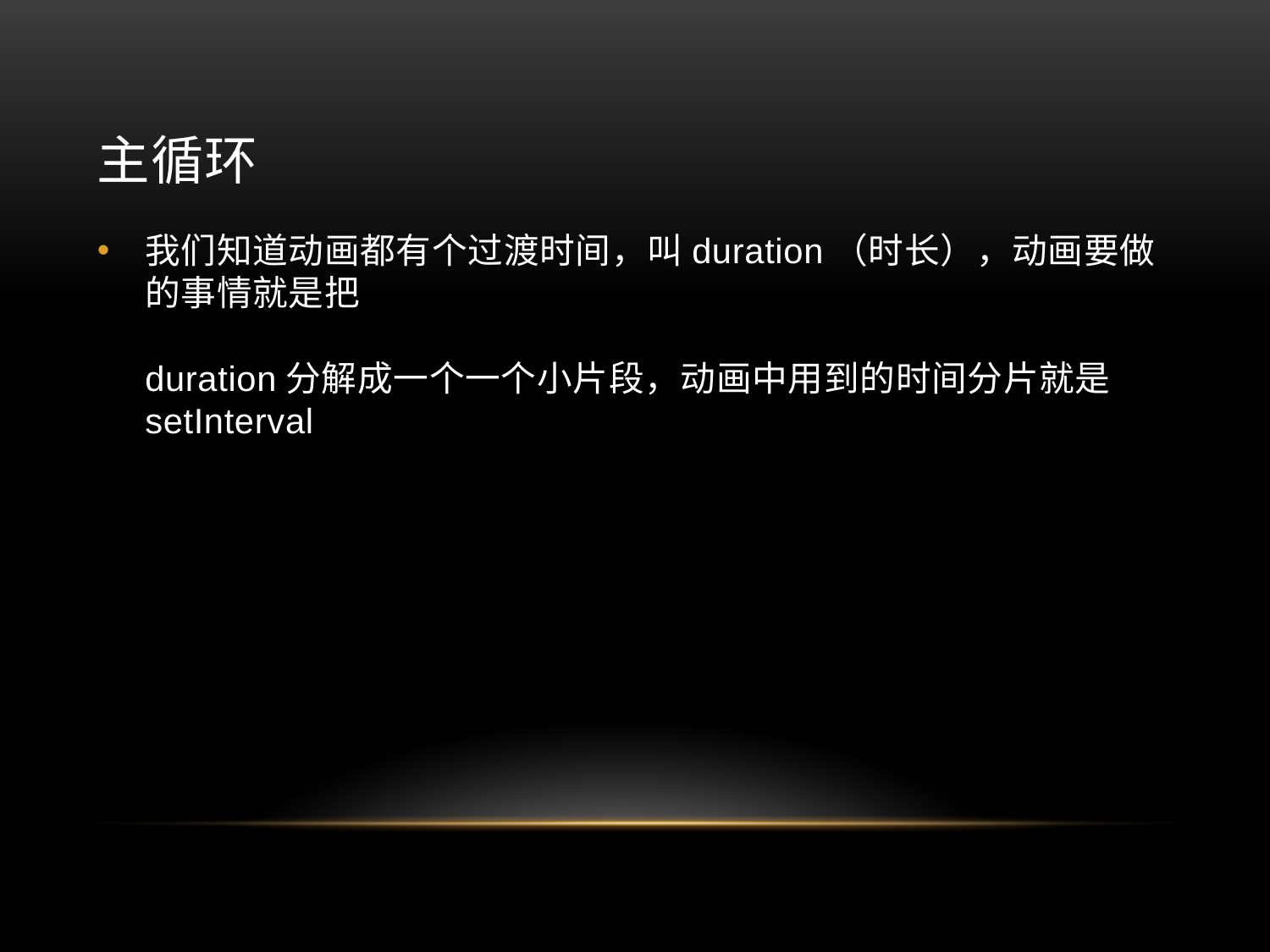

# 主循环
我们知道动画都有个过渡时间，叫duration（时长），动画要做的事情就是把
duration分解成一个一个小片段，动画中用到的时间分片就是setInterval